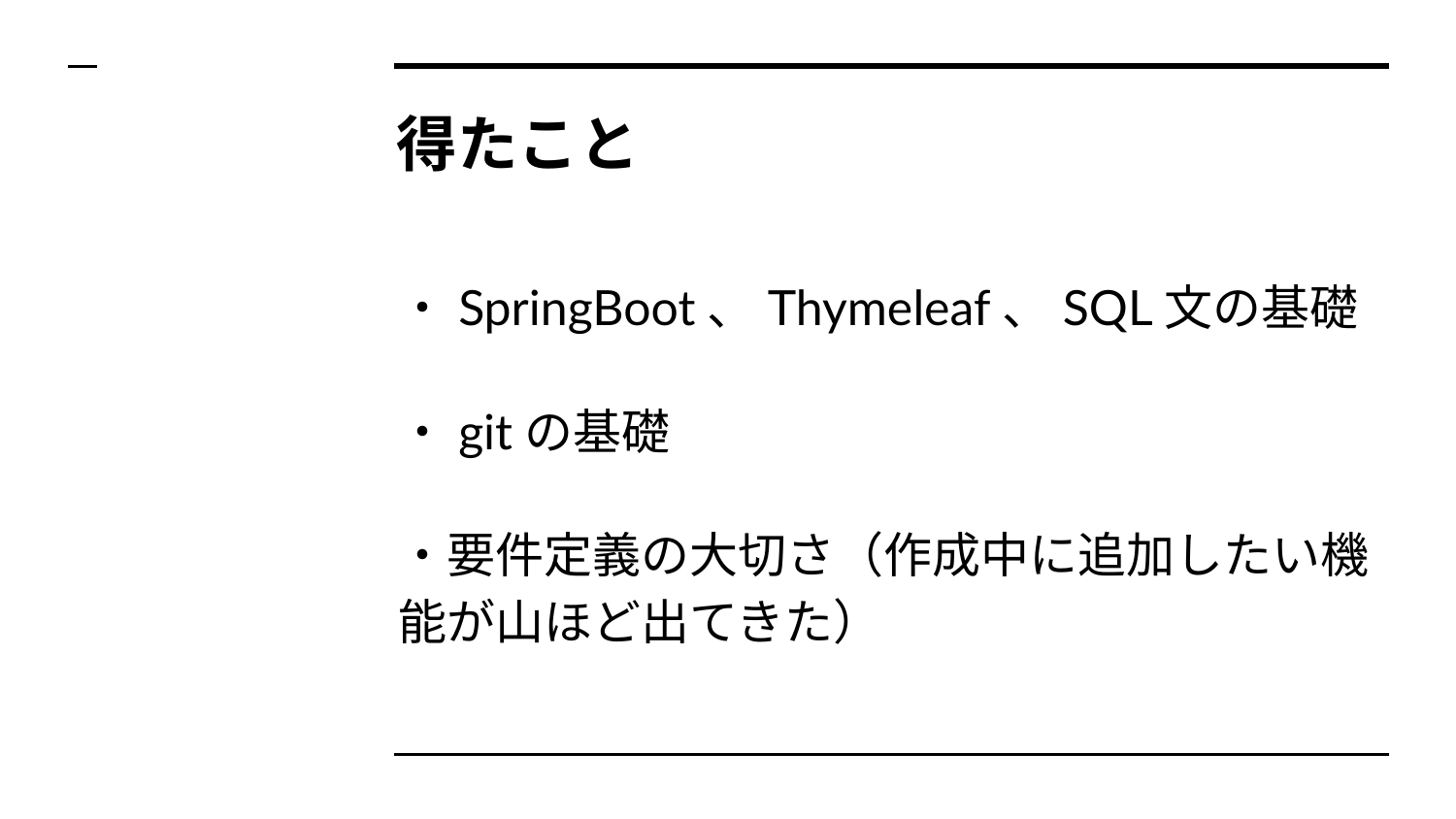

# 得たこと
・SpringBoot、Thymeleaf、SQL文の基礎
・gitの基礎
・要件定義の大切さ（作成中に追加したい機能が山ほど出てきた）